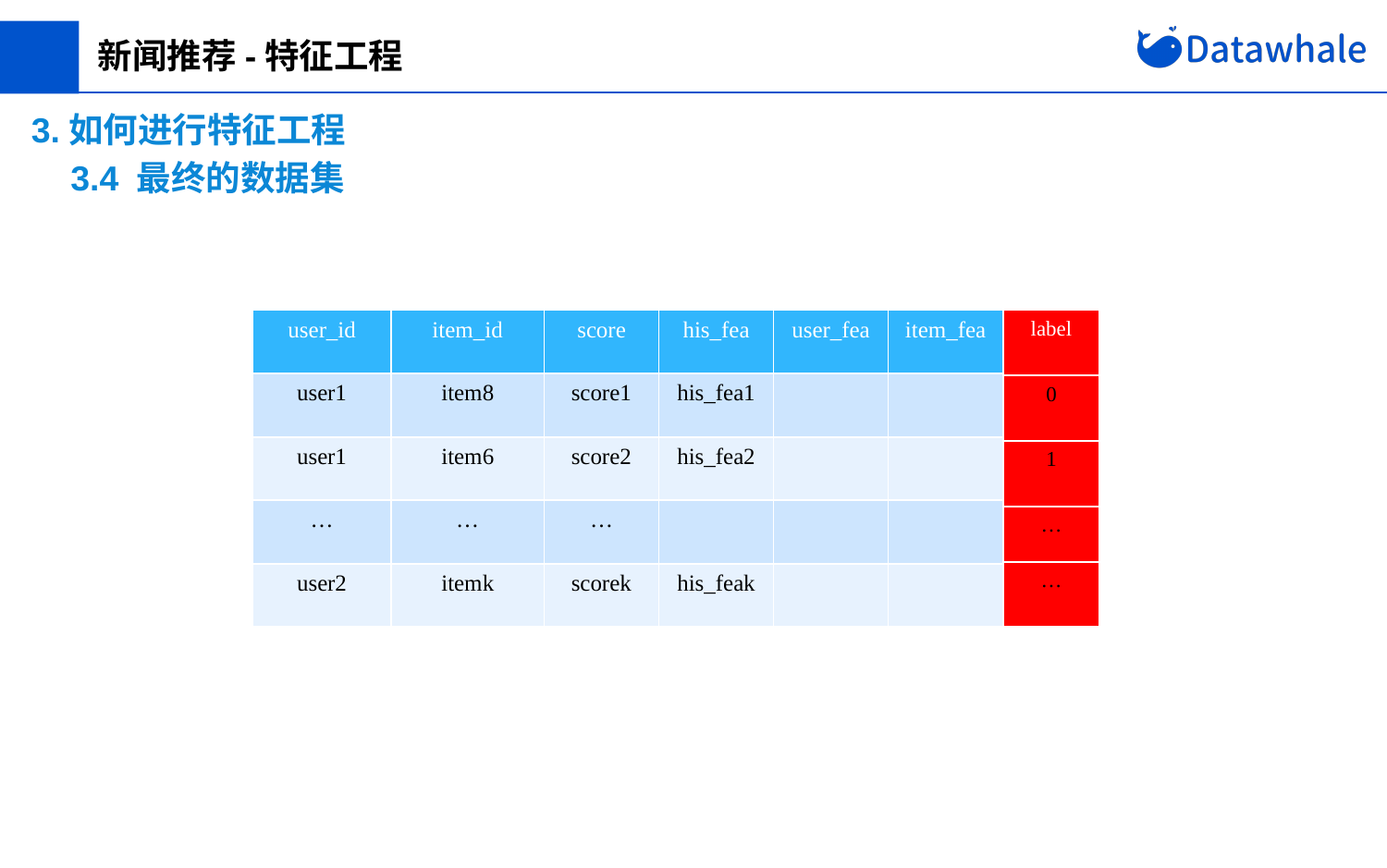

新闻推荐-特征工程
3.如何进行特征工程
3.4 最终的数据集
| user\_id | item\_id | score | his\_fea | user\_fea | item\_fea |
| --- | --- | --- | --- | --- | --- |
| user1 | item8 | score1 | his\_fea1 |  |  |
| user1 | item6 | score2 | his\_fea2 |  |  |
| … | … | … |  |  |  |
| user2 | itemk | scorek | his\_feak |  |  |
| label |
| --- |
| 0 |
| 1 |
| … |
| … |